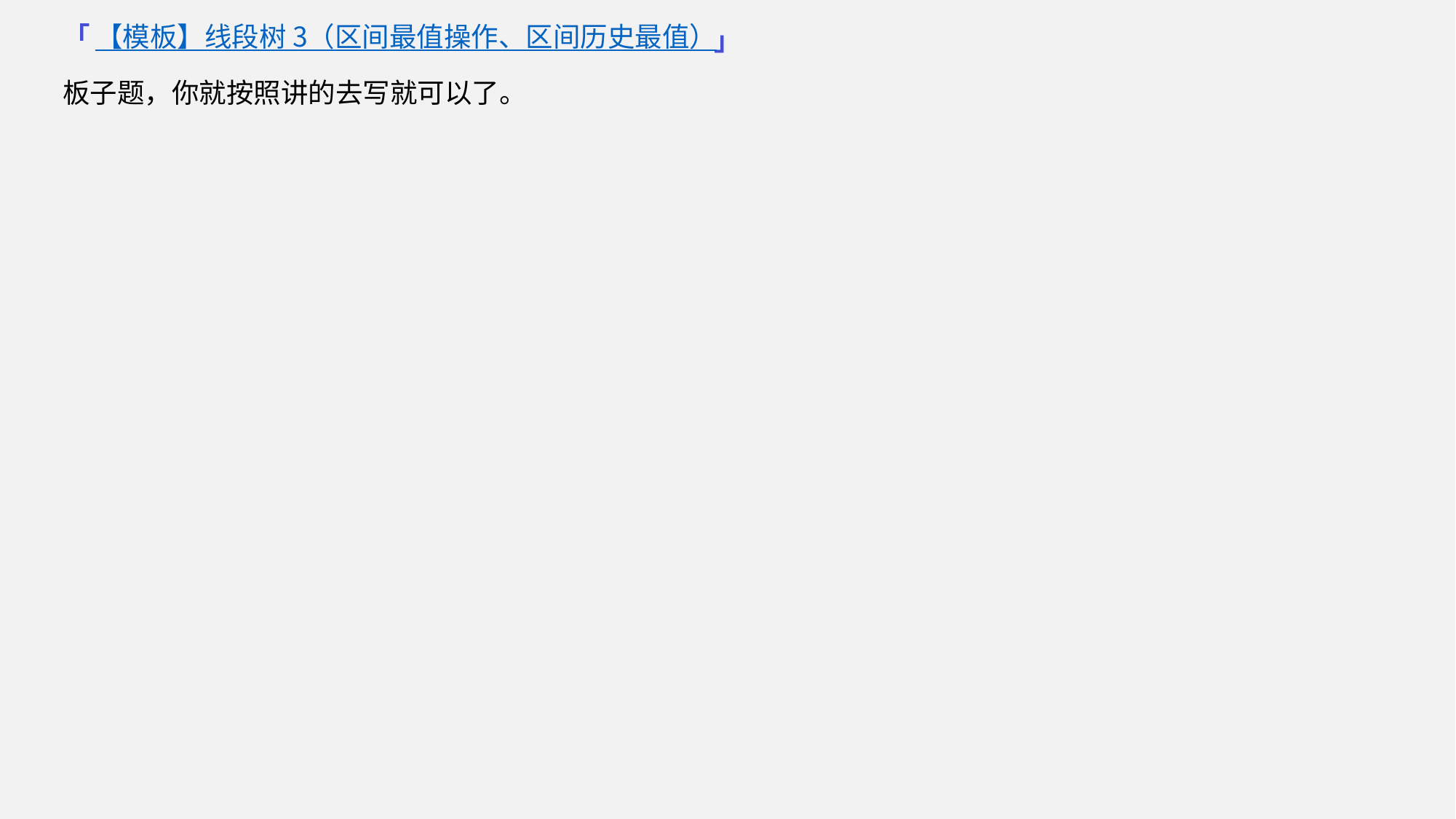

「

」

【模板】线段树 3（区间最值操作、区间历史最值）

板子题，你就按照讲的去写就可以了。